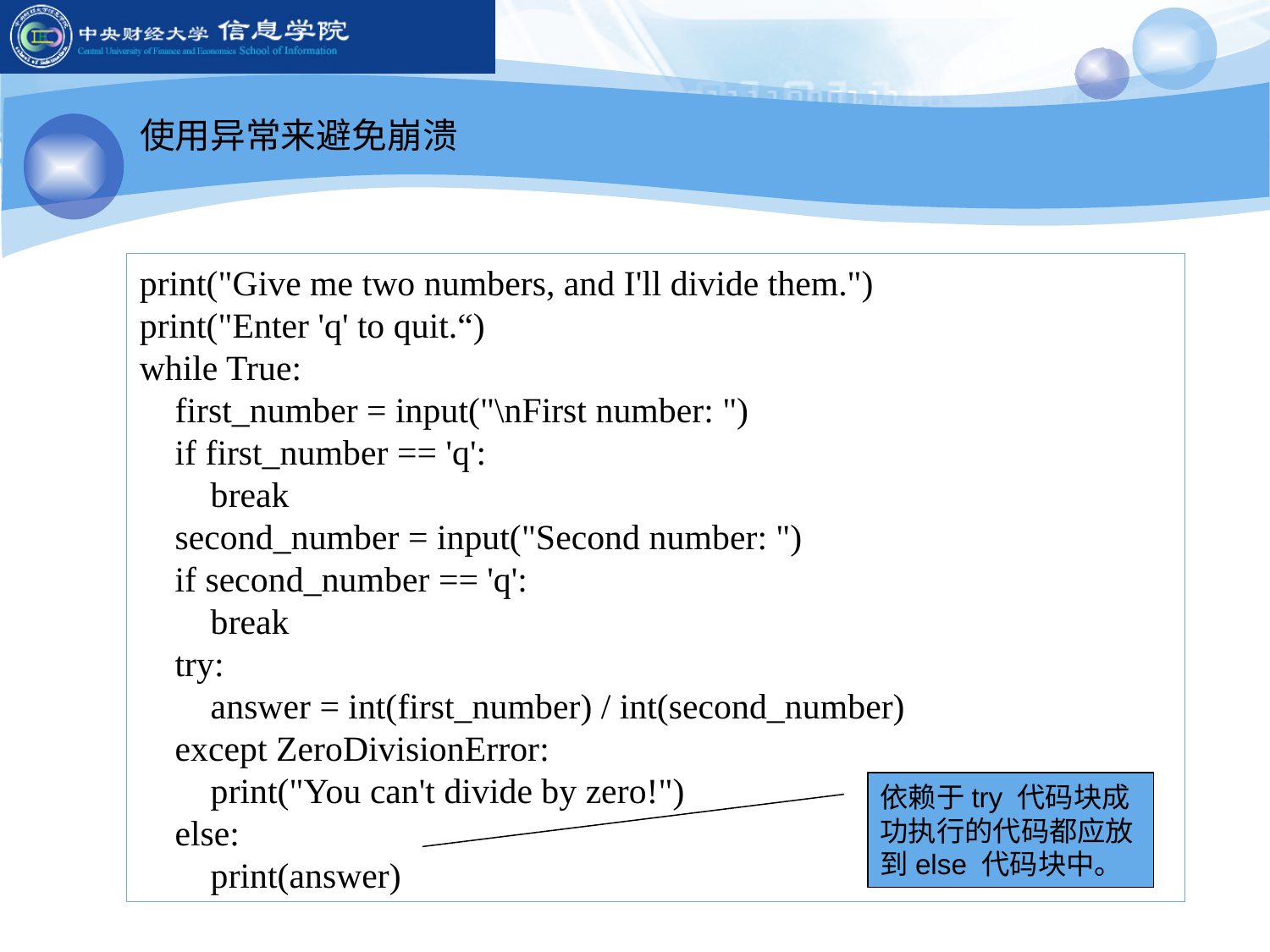

使用异常来避免崩溃
print("Give me two numbers, and I'll divide them.")
print("Enter 'q' to quit.“)
while True:
    first_number = input("\nFirst number: ")
    if first_number == 'q':
        break
    second_number = input("Second number: ")
    if second_number == 'q':
        break
    try:
        answer = int(first_number) / int(second_number)
    except ZeroDivisionError:
        print("You can't divide by zero!")
    else:
        print(answer)
依赖于try 代码块成功执行的代码都应放到else 代码块中。